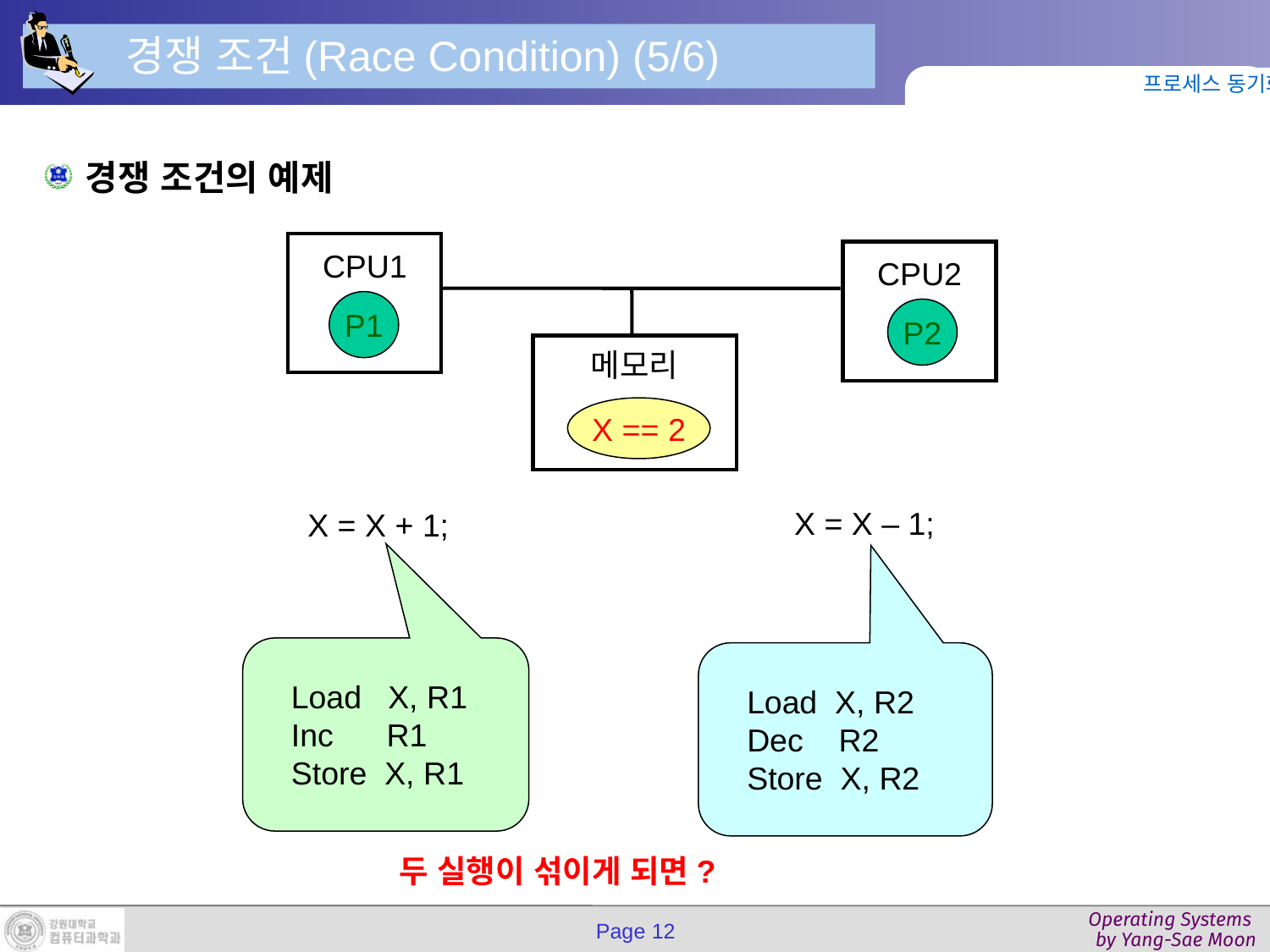

경쟁 조건(Race Condition) (5/6)
프로세스 동기화
경쟁 조건의 예제
CPU1

CPU2

P1
P2
메모리

X == 2
X = X – 1;
X = X + 1;
   Load   X, R1
   Inc      R1
   Store  X, R1
   Load  X, R2
   Dec    R2
   Store  X, R2
두 실행이 섞이게 되면?
Page 12